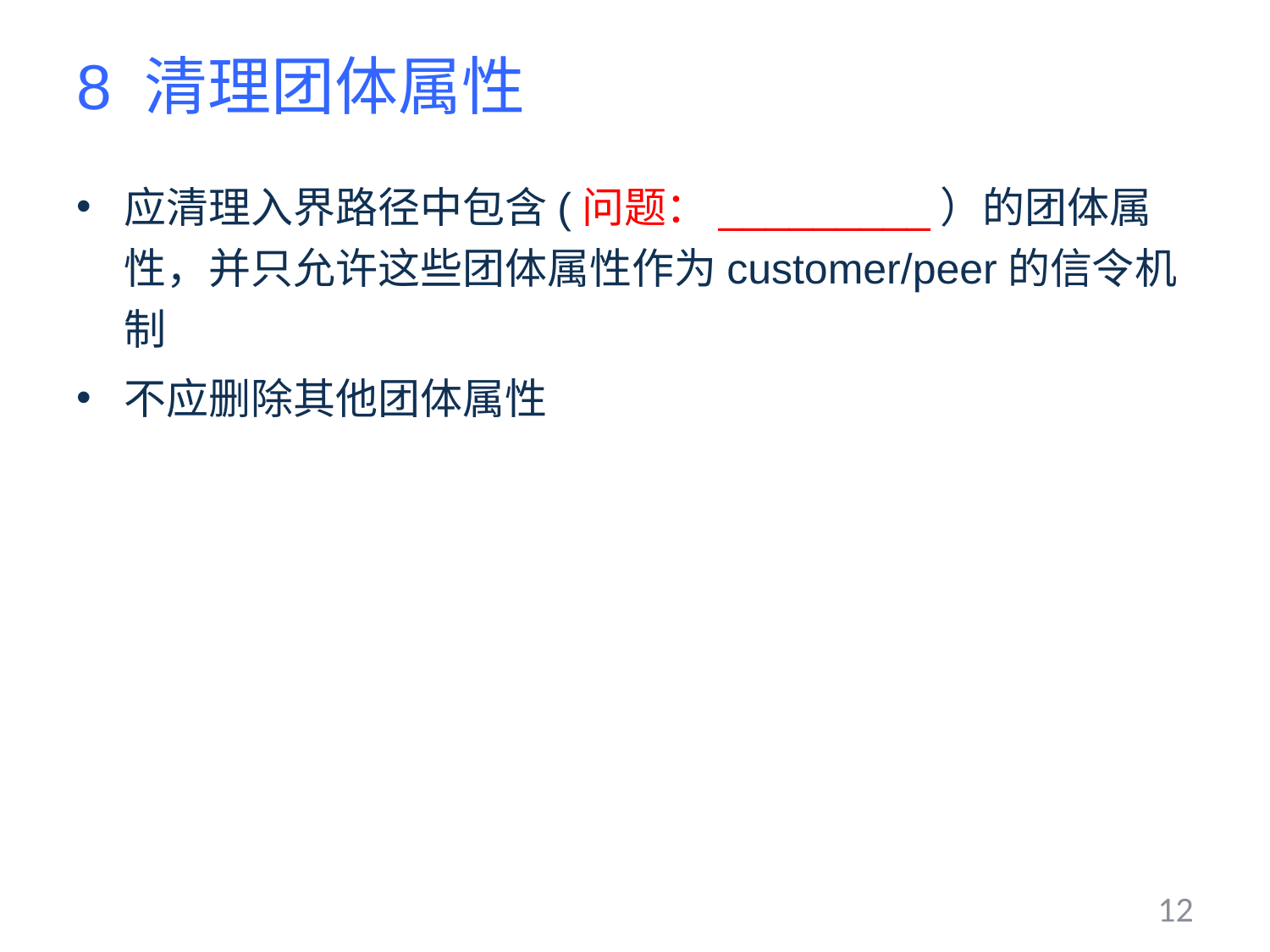

# 8 清理团体属性
应清理入界路径中包含(问题：_________）的团体属性，并只允许这些团体属性作为customer/peer的信令机制
不应删除其他团体属性
12